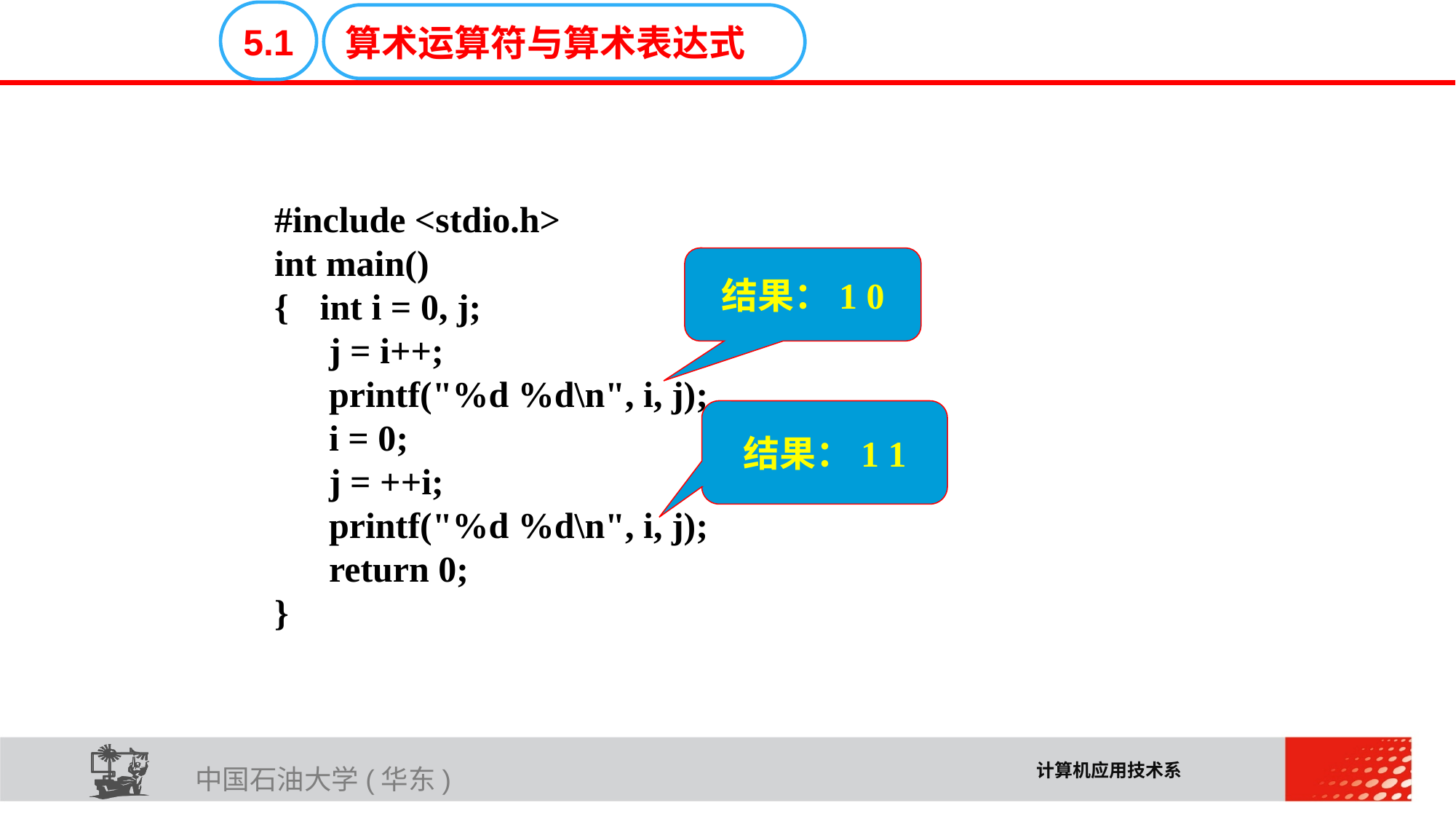

E6636B02012BD195C019CE06C16E30F4C33D02E32711A616D0819A1A3DEC08F98FFCE503BC41BA966B45D6F0472B73A72FC0F2BE2AA537FE6A04217657FCC2FDBF2DB6715F2B3FB871C24A61410
5.1
算术运算符与算术表达式
#include <stdio.h>
int main()
{	int i = 0, j;
	 j = i++;
	 printf("%d %d\n", i, j);
	 i = 0;
	 j = ++i;
	 printf("%d %d\n", i, j);
      return 0;
}
结果：1 0
结果：1 1
36